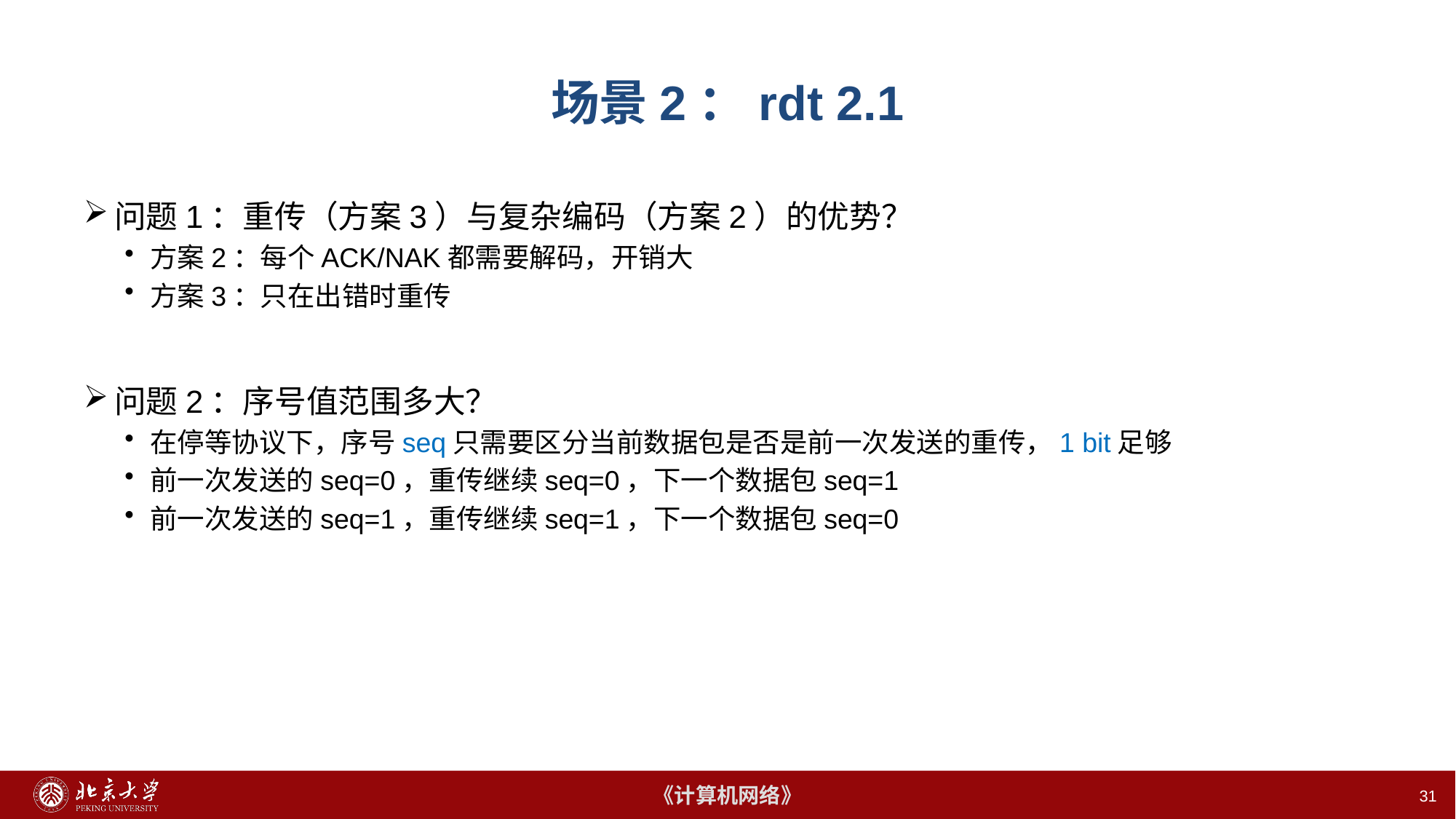

# 场景2：rdt 2.1
问题1：重传（方案3）与复杂编码（方案2）的优势？
方案2：每个ACK/NAK都需要解码，开销大
方案3：只在出错时重传

问题2：序号值范围多大？
在停等协议下，序号seq只需要区分当前数据包是否是前一次发送的重传，1 bit足够
前一次发送的seq=0，重传继续seq=0，下一个数据包seq=1
前一次发送的seq=1，重传继续seq=1，下一个数据包seq=0

31